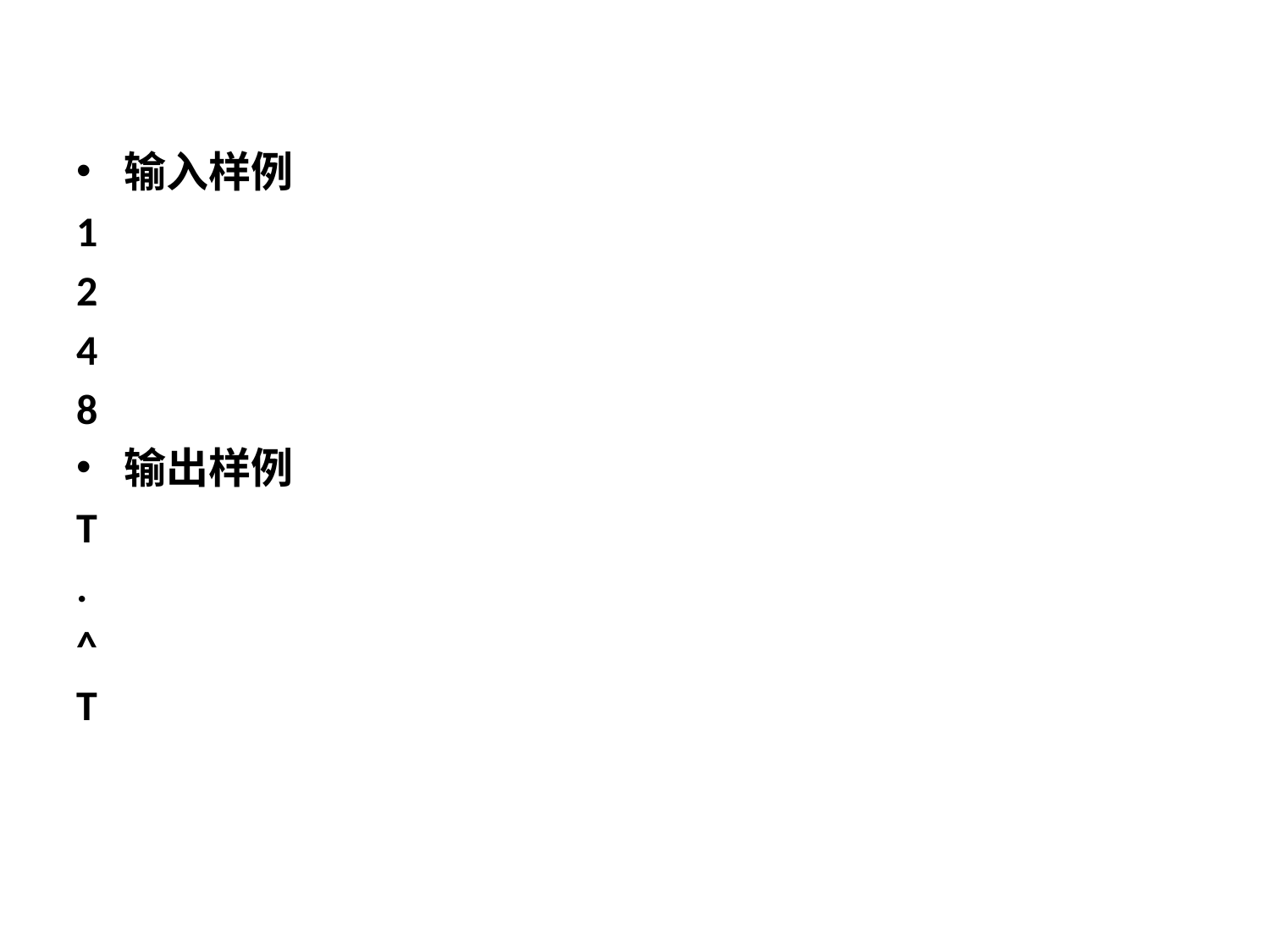

#
输入样例
1
2
4
8
输出样例
T
.
^
T